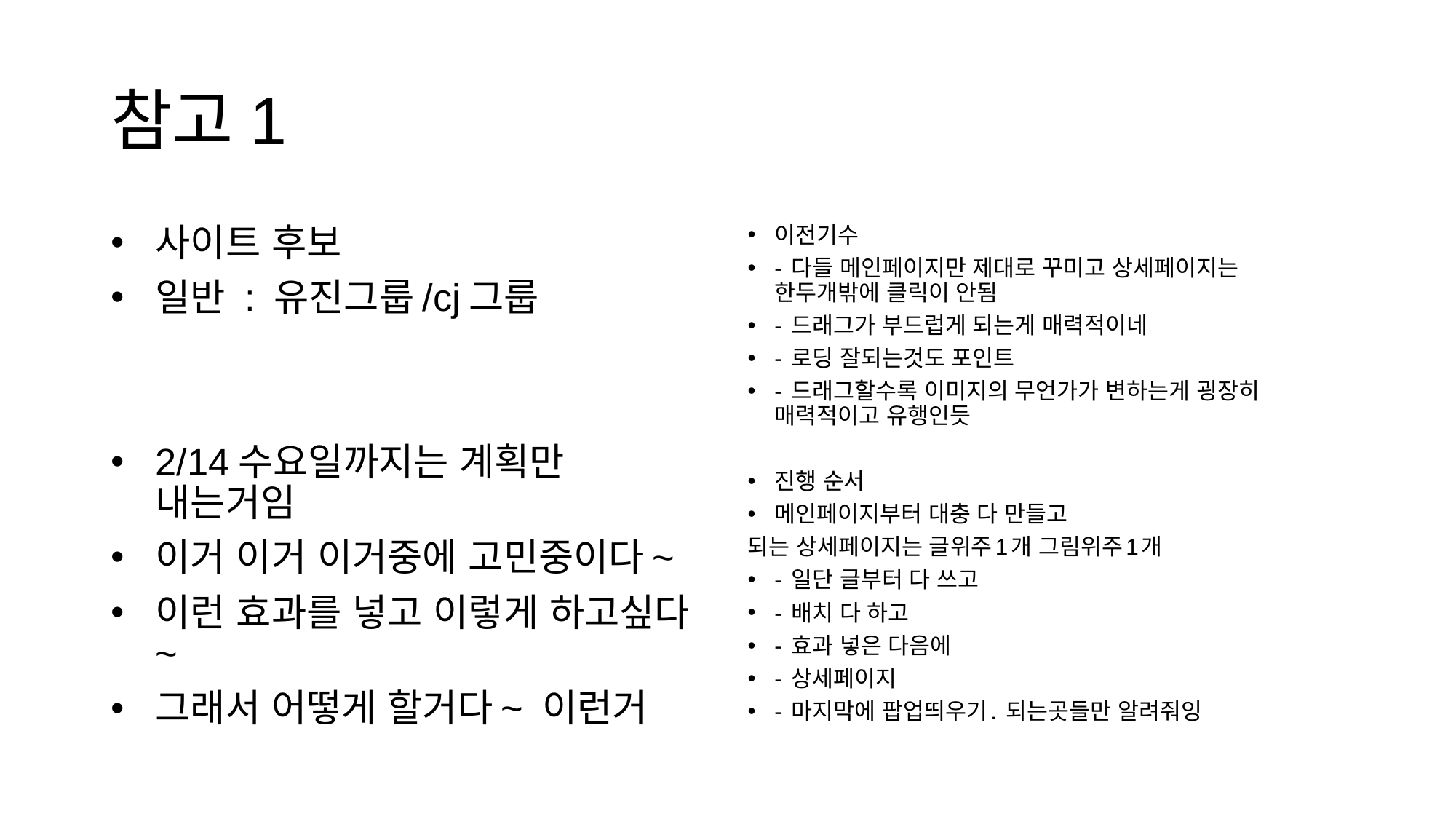

# 참고1
사이트 후보
일반 : 유진그룹/cj그룹

2/14수요일까지는 계획만 내는거임
이거 이거 이거중에 고민중이다~
이런 효과를 넣고 이렇게 하고싶다~
그래서 어떻게 할거다~ 이런거

이전기수
- 다들 메인페이지만 제대로 꾸미고 상세페이지는 한두개밖에 클릭이 안됨
- 드래그가 부드럽게 되는게 매력적이네
- 로딩 잘되는것도 포인트
- 드래그할수록 이미지의 무언가가 변하는게 굉장히 매력적이고 유행인듯

진행 순서
메인페이지부터 대충 다 만들고
되는 상세페이지는 글위주1개 그림위주1개
- 일단 글부터 다 쓰고
- 배치 다 하고
- 효과 넣은 다음에
- 상세페이지
- 마지막에 팝업띄우기. 되는곳들만 알려줘잉